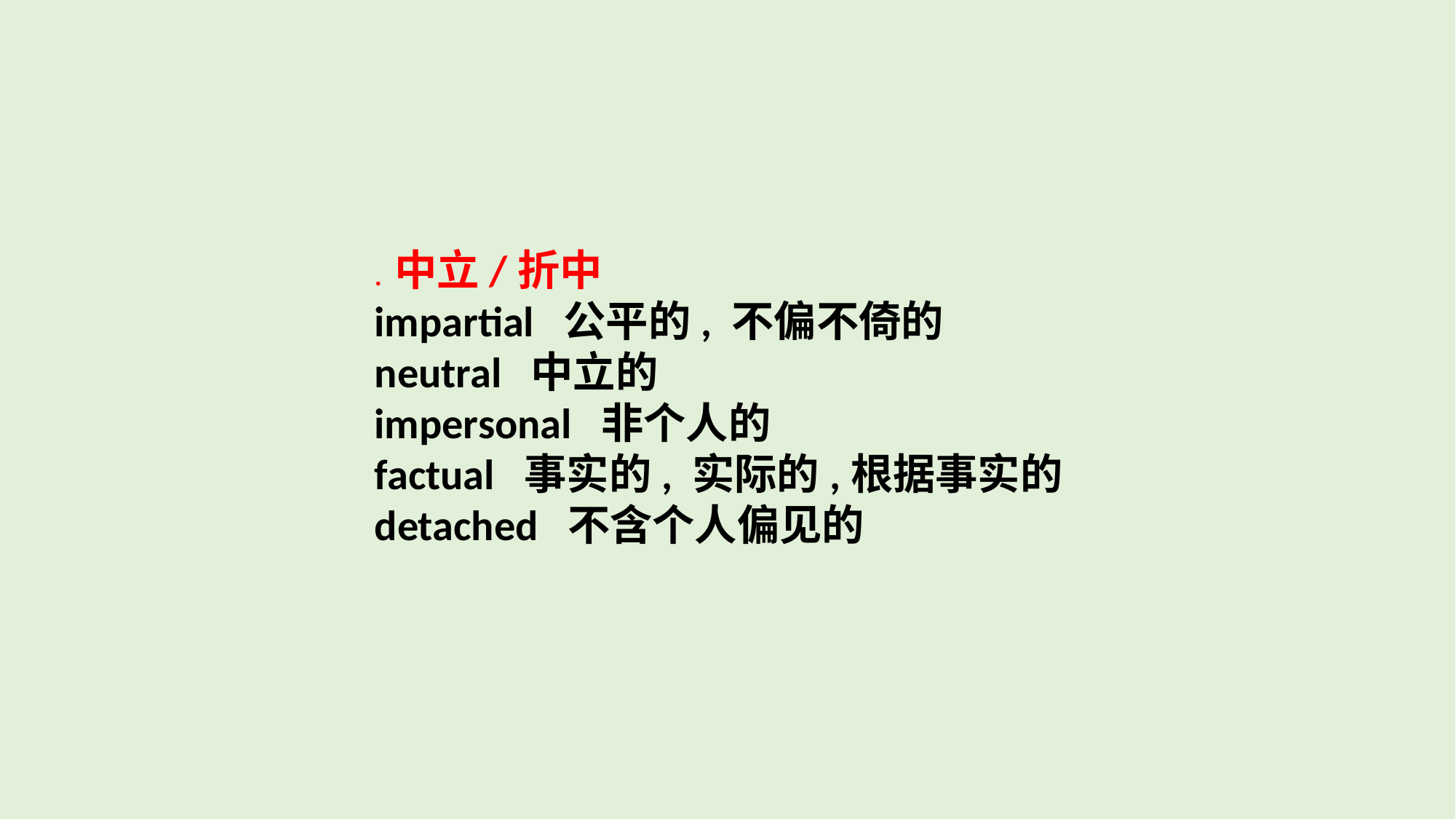

. 中立/折中
impartial  公平的, 不偏不倚的
neutral  中立的
impersonal  非个人的
factual  事实的, 实际的,根据事实的
detached  不含个人偏见的